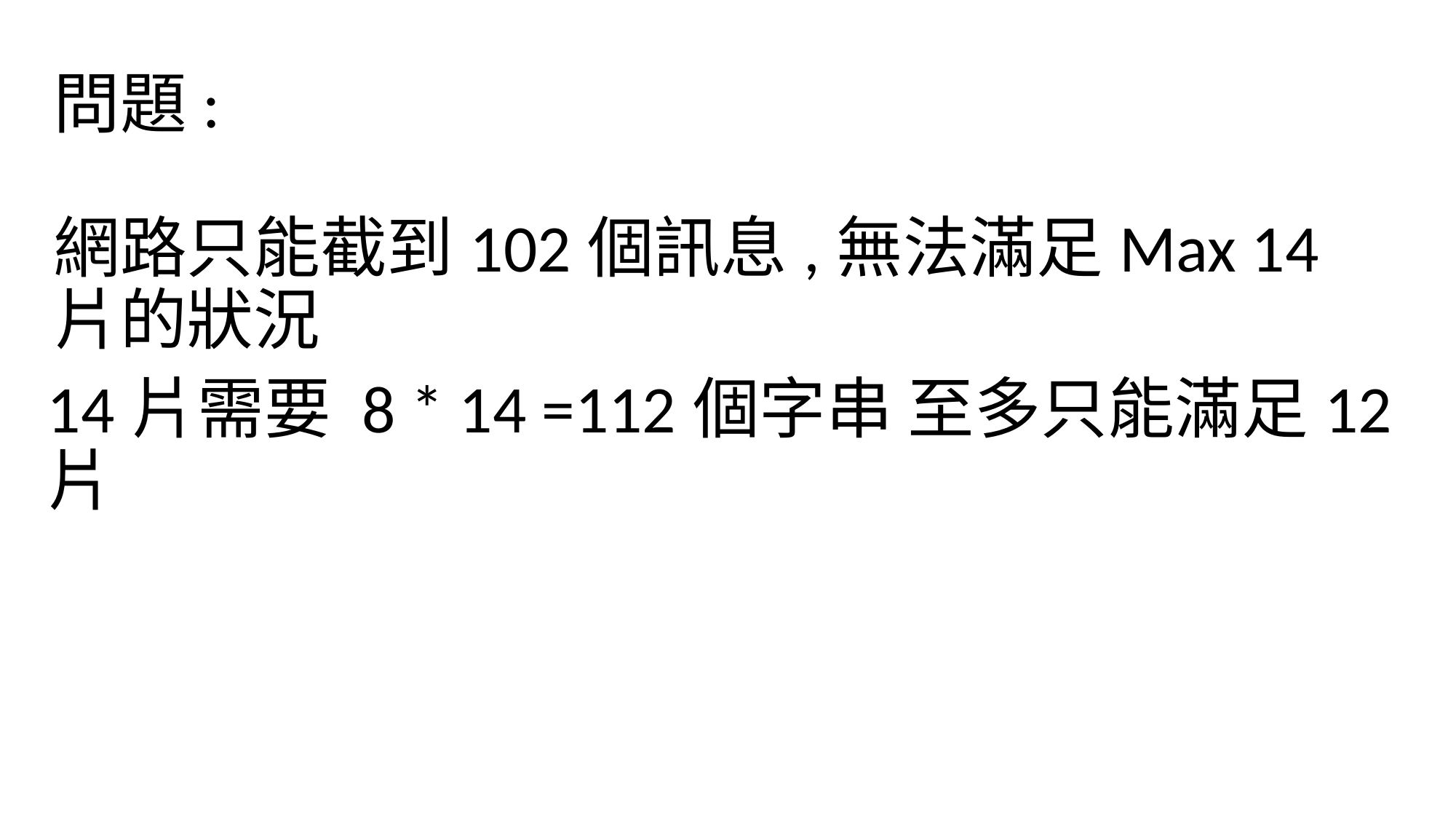

# 問題: 網路只能截到102個訊息,無法滿足Max 14片的狀況
14片需要 8 * 14 =112個字串 至多只能滿足12片